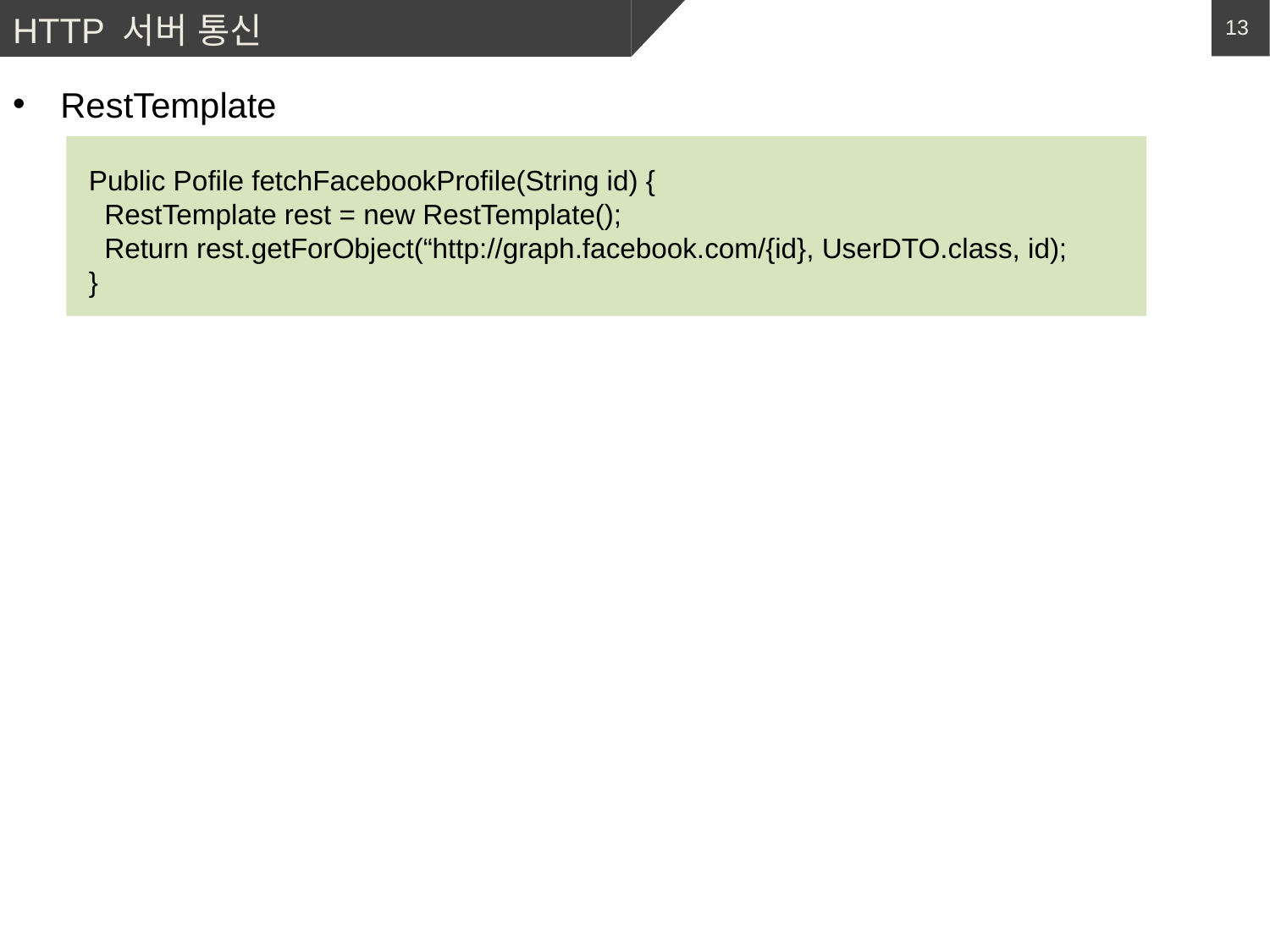

# HTTP 서버 통신
13
RestTemplate

Public Pofile fetchFacebookProfile(String id) {
  RestTemplate rest = new RestTemplate();
  Return rest.getForObject(“http://graph.facebook.com/{id}, UserDTO.class, id);
}